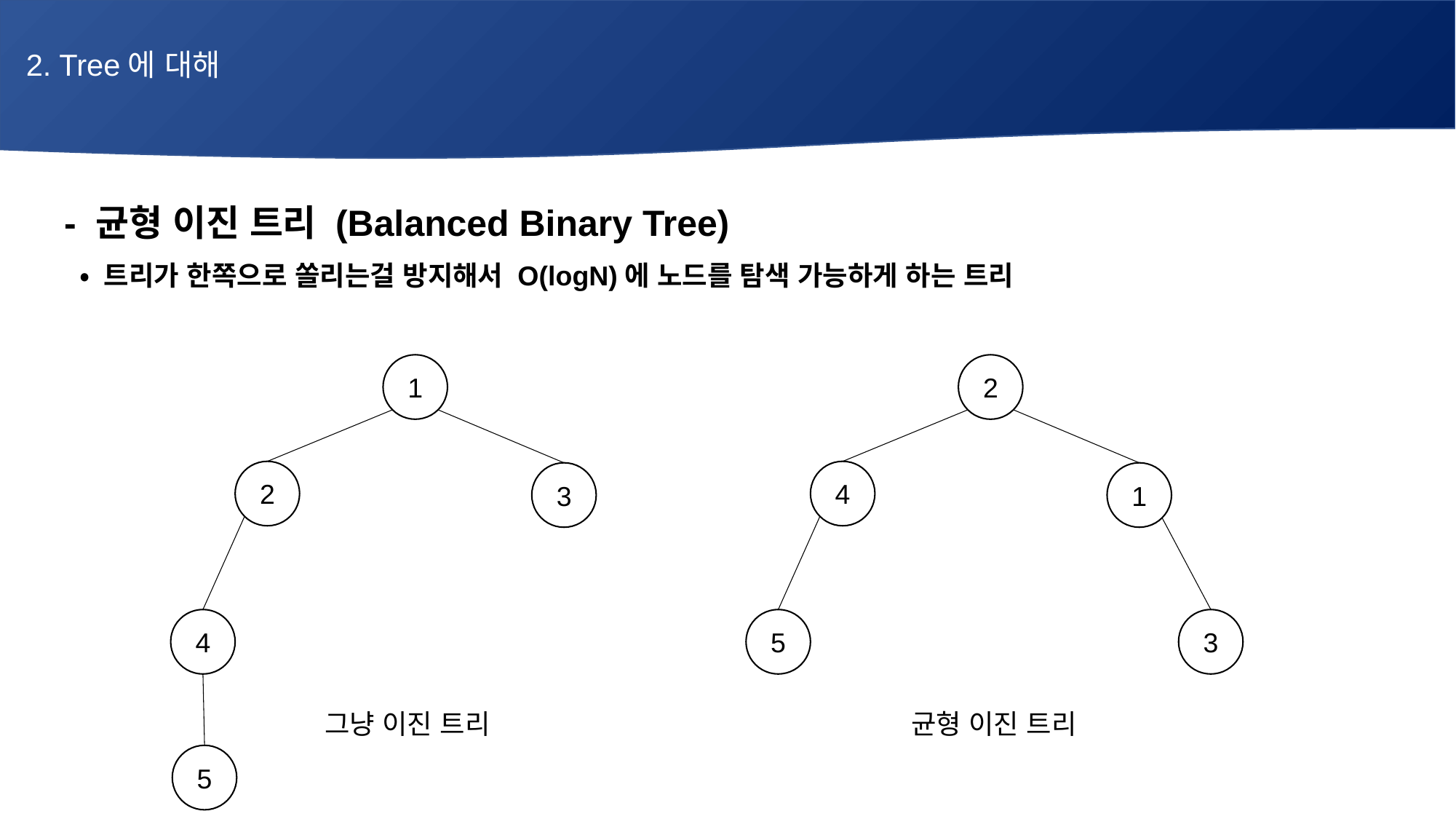

2. Tree에 대해
# 매주 1 과제 LV2
- 균형 이진 트리 (Balanced Binary Tree)
  • 트리가 한쪽으로 쏠리는걸 방지해서 O(logN)에 노드를 탐색 가능하게 하는 트리

1
2
2
4
3
1
4
5
3
 그냥 이진 트리
균형 이진 트리
5